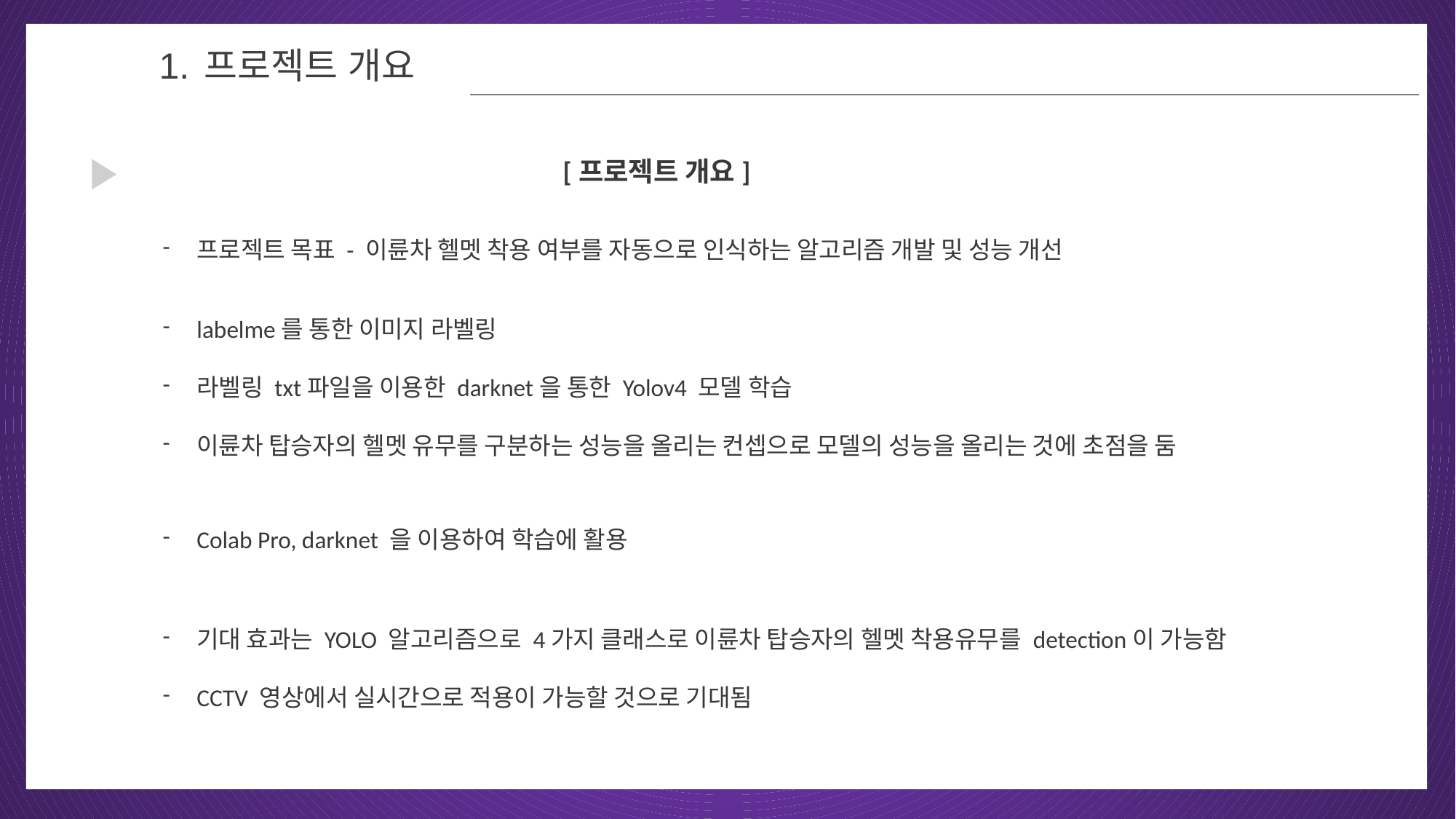

01

프로젝트 개요
▶
[프로젝트 개요]
프로젝트 목표 - 이륜차 헬멧 착용 여부를 자동으로 인식하는 알고리즘 개발 및 성능 개선
labelme를 통한 이미지 라벨링

라벨링 txt파일을 이용한 darknet을 통한 Yolov4 모델 학습

이륜차 탑승자의 헬멧 유무를 구분하는 성능을 올리는 컨셉으로 모델의 성능을 올리는 것에 초점을 둠

Colab Pro, darknet 을 이용하여 학습에 활용
기대 효과는 YOLO 알고리즘으로 4가지 클래스로 이륜차 탑승자의 헬멧 착용유무를 detection이 가능함

CCTV 영상에서 실시간으로 적용이 가능할 것으로 기대됨